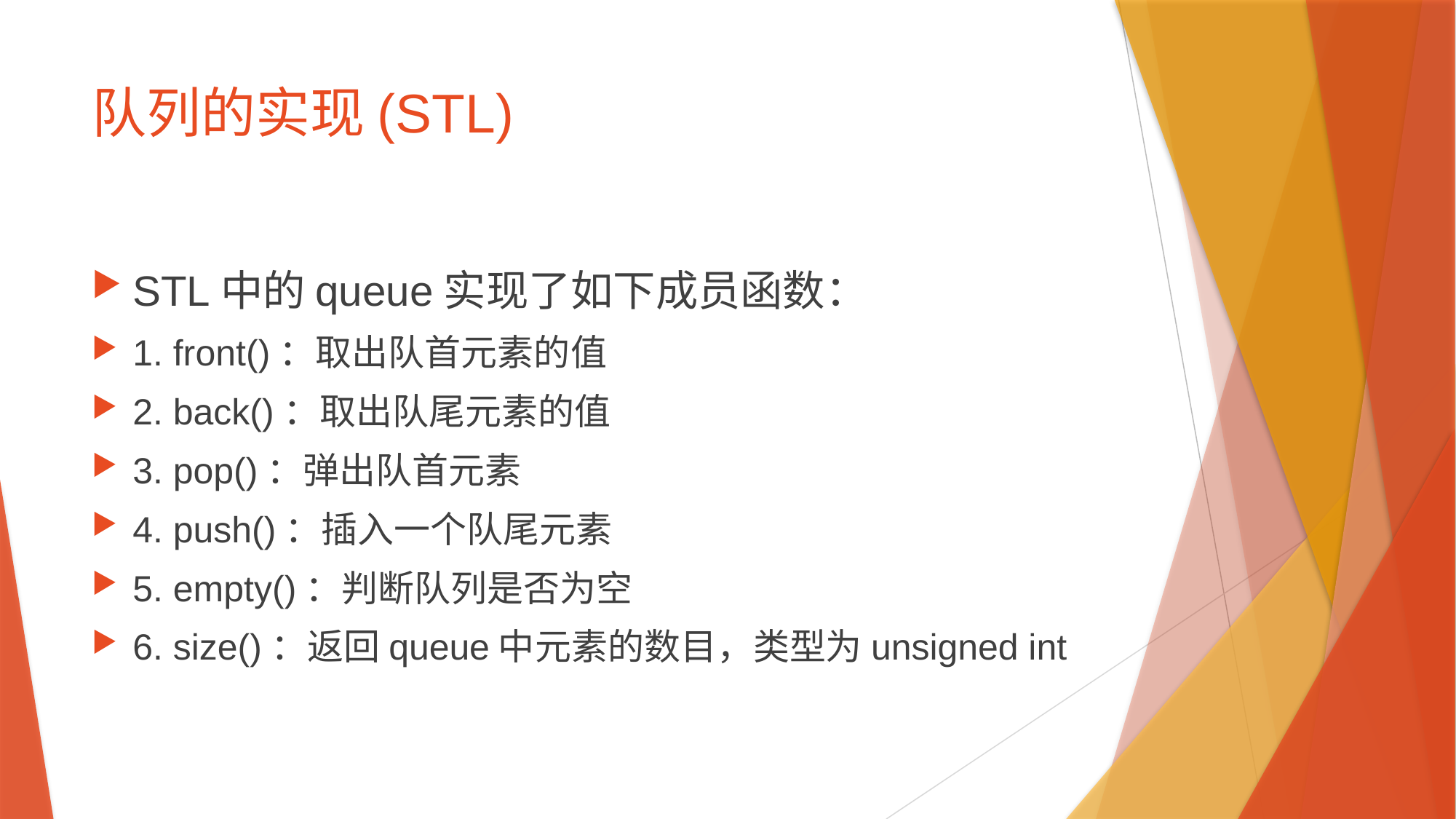

# 队列的实现(STL)
STL中的queue实现了如下成员函数：
1. front()：取出队首元素的值
2. back()：取出队尾元素的值
3. pop()：弹出队首元素
4. push()：插入一个队尾元素
5. empty()：判断队列是否为空
6. size()：返回queue中元素的数目，类型为unsigned int